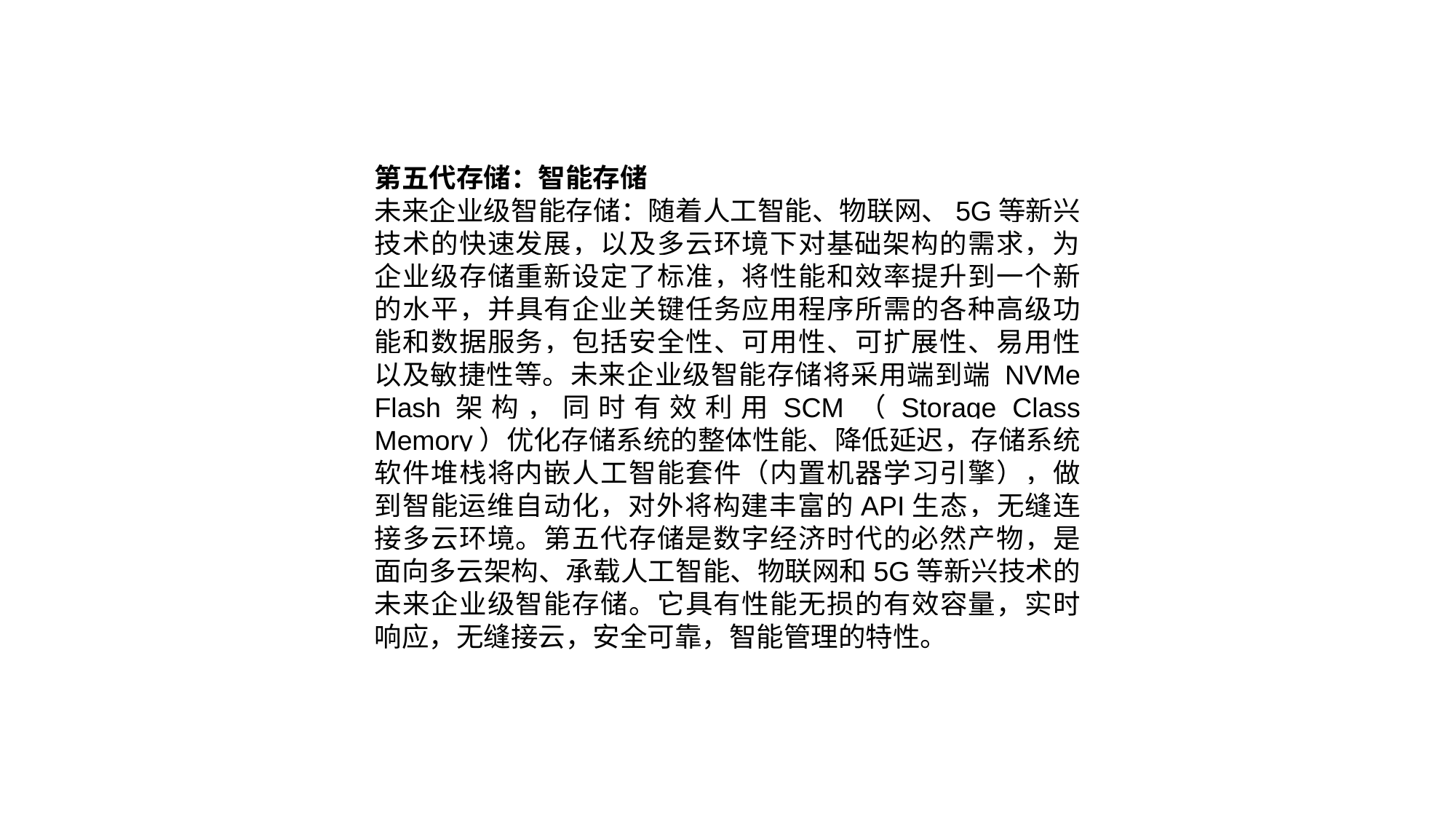

#
第五代存储：智能存储
未来企业级智能存储：随着⼈⼯智能、物联⽹、5G等新兴技术的快速发展，以及多云环境下对基础架构的需求，为企业级存储重新设定了标准，将性能和效率提升到⼀个新的⽔平，并具有企业关键任务应⽤程序所需的各种⾼级功能和数据服务，包括安全性、可⽤性、可扩展性、易⽤性以及敏捷性等。未来企业级智能存储将采⽤端到端 NVMe Flash架构，同时有效利⽤SCM（Storage Class Memory）优化存储系统的整体性能、降低延迟，存储系统软件堆栈将内嵌⼈⼯智能套件（内置机器学习引擎），做到智能运维⾃动化，对外将构建丰富的API⽣态，⽆缝连接多云环境。第五代存储是数字经济时代的必然产物，是⾯向多云架构、承载⼈⼯智能、物联⽹和5G等新兴技术的未来企业级智能存储。它具有性能⽆损的有效容量，实时响应，⽆缝接云，安全可靠，智能管理的特性。